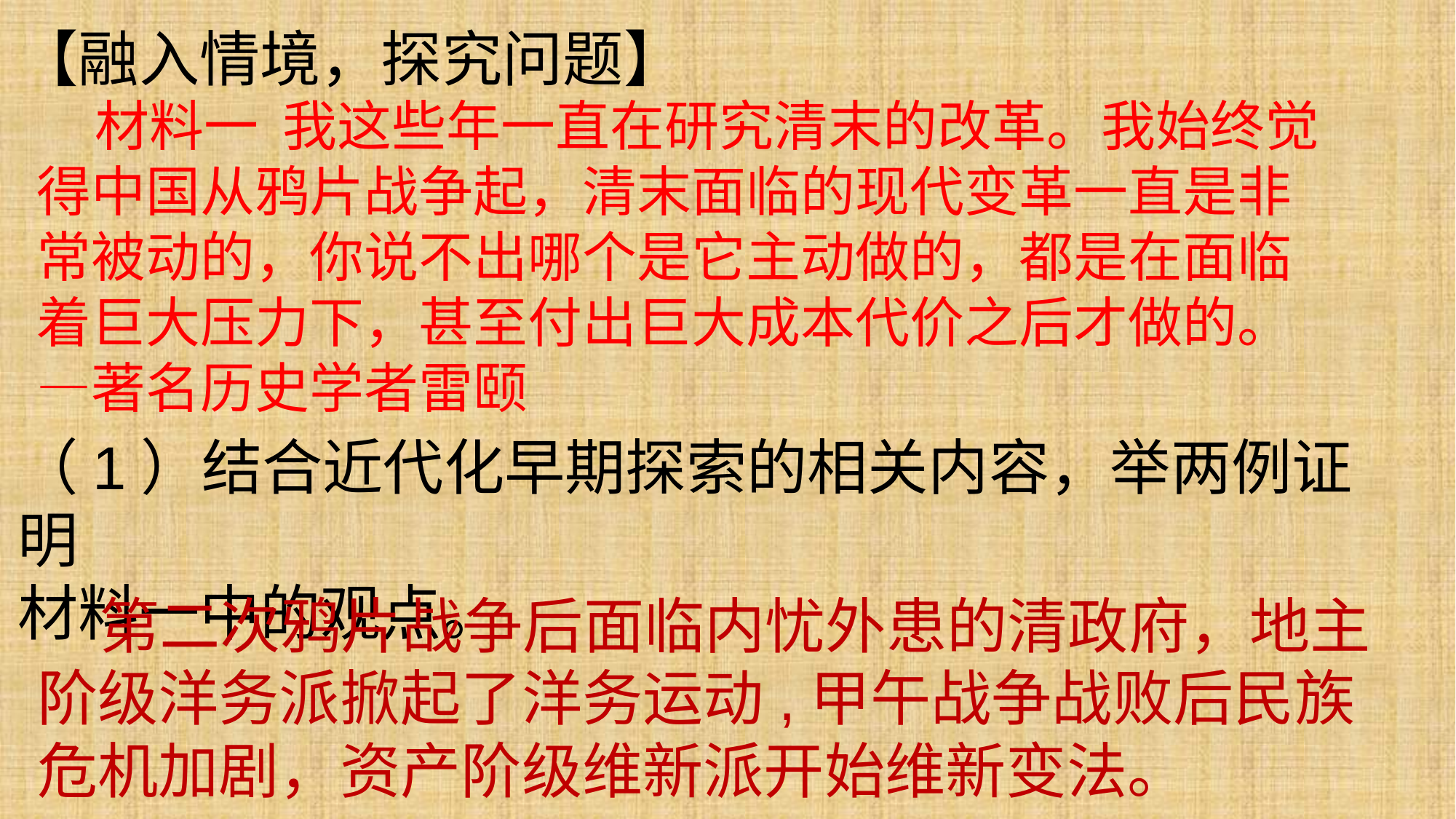

【融入情境，探究问题】
      材料一  我这些年一直在研究清末的改革。我始终觉得中国从鸦片战争起，清末面临的现代变革一直是非常被动的，你说不出哪个是它主动做的，都是在面临着巨大压力下，甚至付出巨大成本代价之后才做的。    —著名历史学者雷颐

（1）结合近代化早期探索的相关内容，举两例证明
材料一中的观点。
    第二次鸦片战争后面临内忧外患的清政府，地主阶级洋务派掀起了洋务运动,甲午战争战败后民族危机加剧，资产阶级维新派开始维新变法。